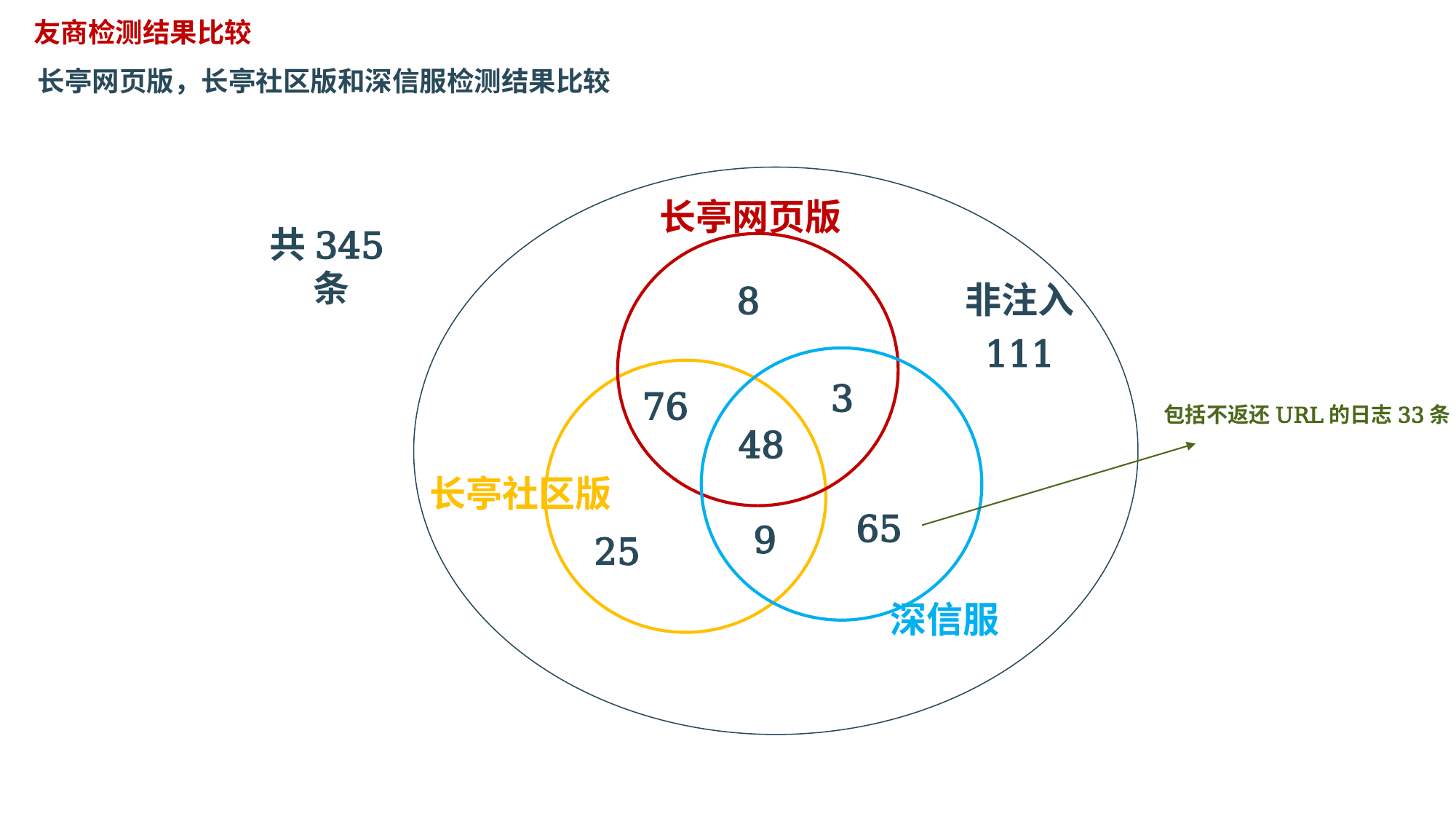

友商检测结果比较
长亭网页版，长亭社区版和深信服检测结果比较

长亭网页版
共345条

非注入
8
111

3
76
包括不返还URL的日志33条
48
长亭社区版
65
9
25
深信服